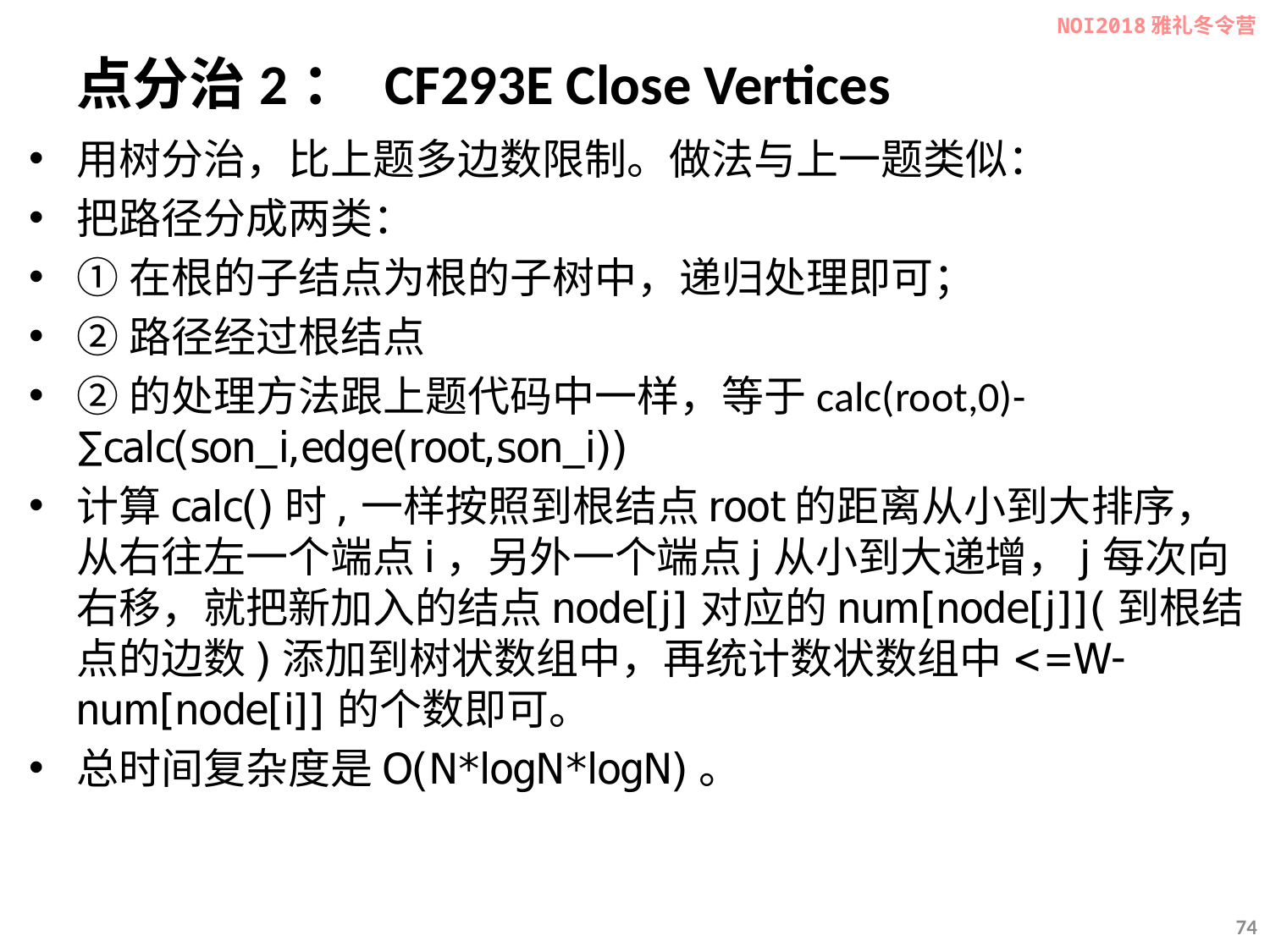

NOI2018雅礼冬令营
# 点分治2： CF293E Close Vertices
用树分治，比上题多边数限制。做法与上一题类似：
把路径分成两类：
①在根的子结点为根的子树中，递归处理即可；
②路径经过根结点
②的处理方法跟上题代码中一样，等于calc(root,0)-∑calc(son_i,edge(root,son_i))
计算calc()时,一样按照到根结点root的距离从小到大排序，从右往左一个端点i，另外一个端点j从小到大递增，j每次向右移，就把新加入的结点node[j]对应的num[node[j]](到根结点的边数)添加到树状数组中，再统计数状数组中<=W-num[node[i]]的个数即可。
总时间复杂度是O(N*logN*logN)。

74